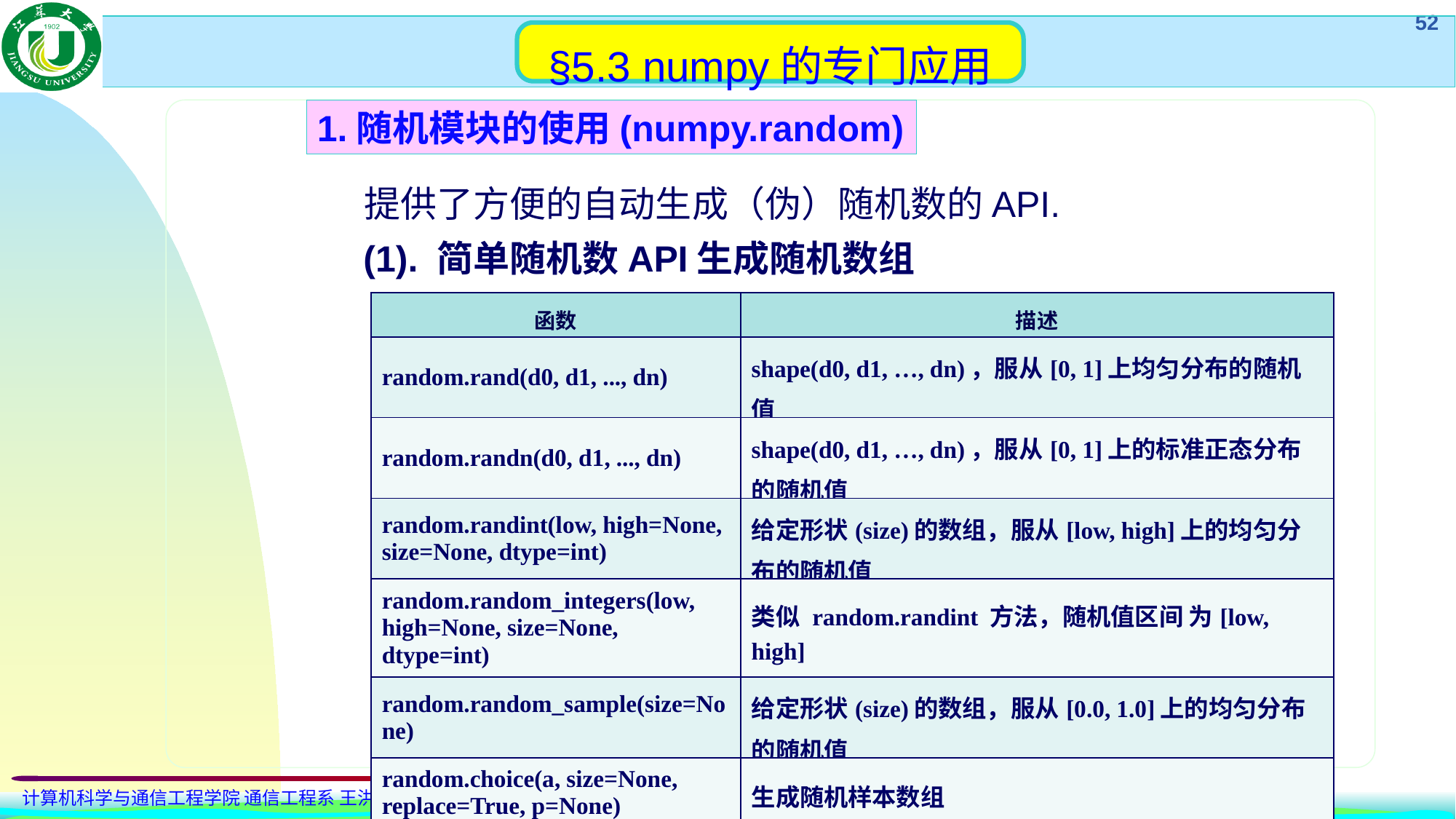

§5.3 numpy的专门应用
1.随机模块的使用(numpy.random)
提供了方便的自动生成（伪）随机数的API.
(1). 简单随机数API生成随机数组
| 函数 | 描述 |
| --- | --- |
| random.rand(d0, d1, ..., dn) | shape(d0, d1, …, dn)，服从[0, 1]上均匀分布的随机值 |
| random.randn(d0, d1, ..., dn) | shape(d0, d1, …, dn)，服从[0, 1]上的标准正态分布的随机值 |
| random.randint(low, high=None, size=None, dtype=int) | 给定形状(size)的数组，服从[low, high]上的均匀分布的随机值 |
| random.random\_integers(low, high=None, size=None, dtype=int) | 类似 random.randint 方法，随机值区间 为[low, high] |
| random.random\_sample(size=None) | 给定形状(size)的数组，服从[0.0, 1.0]上的均匀分布的随机值 |
| random.choice(a, size=None, replace=True, p=None) | 生成随机样本数组 |
| random.bytes(length) | length长度的随机字节 |